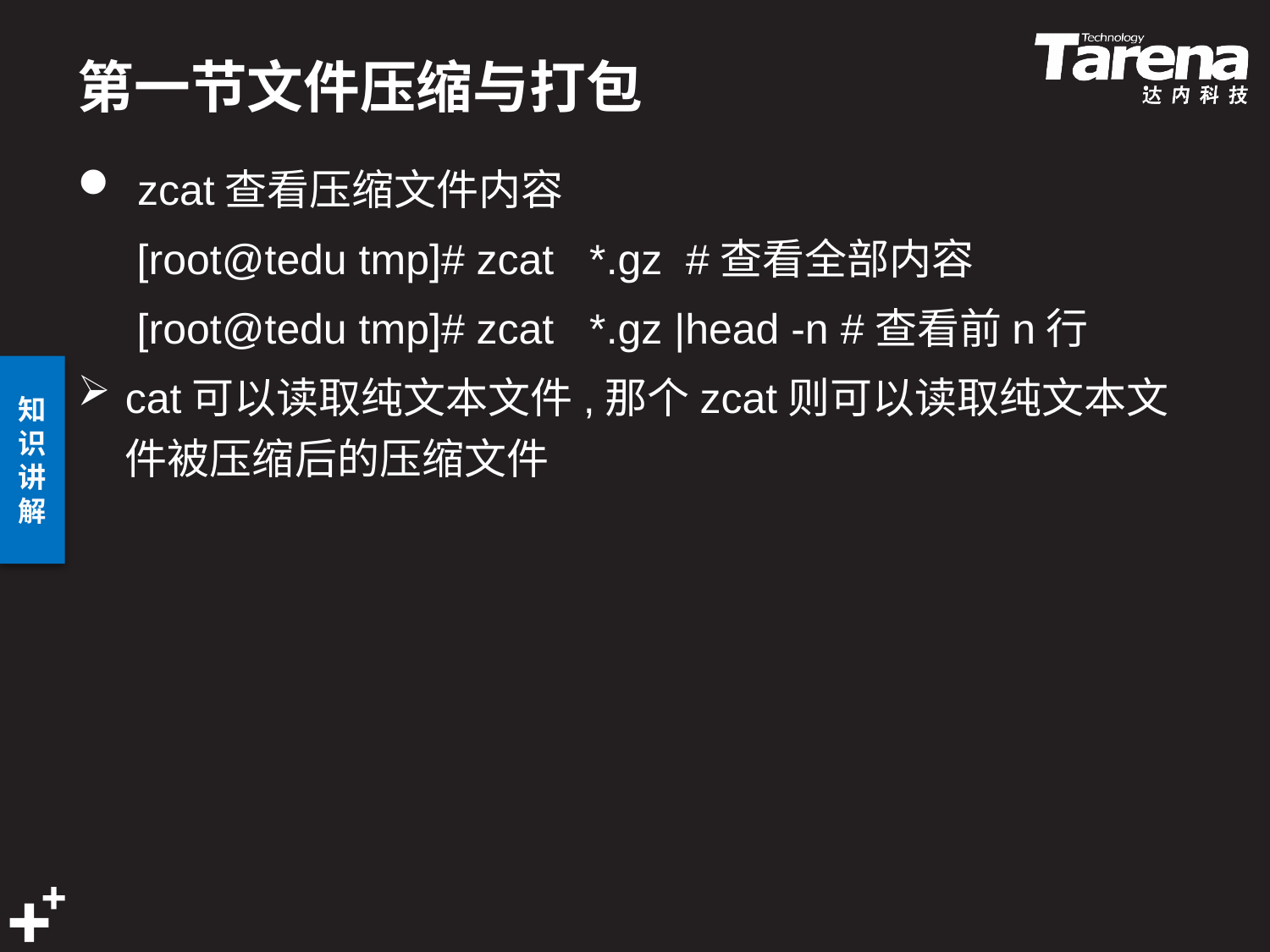

# 第一节文件压缩与打包
 zcat查看压缩文件内容
     [root@tedu tmp]# zcat   *.gz  #查看全部内容
     [root@tedu tmp]# zcat   *.gz |head -n #查看前n行
cat可以读取纯文本文件,那个zcat则可以读取纯文本文件被压缩后的压缩文件